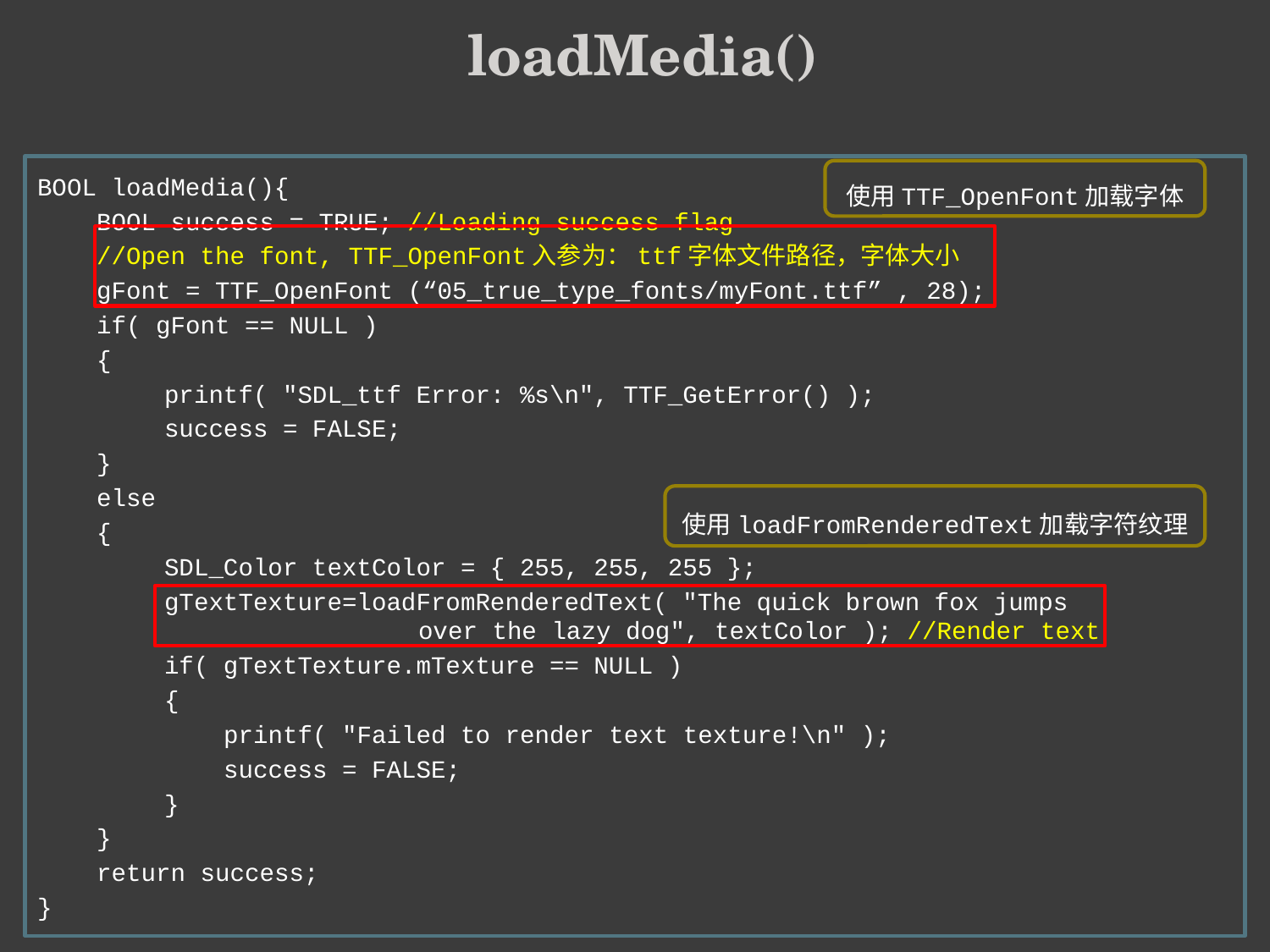

loadMedia()
BOOL loadMedia(){
    BOOL success = TRUE; //Loading success flag
    //Open the font, TTF_OpenFont入参为：ttf字体文件路径，字体大小
    gFont = TTF_OpenFont (“05_true_type_fonts/myFont.ttf” , 28);
    if( gFont == NULL )
    {
	printf( "SDL_ttf Error: %s\n", TTF_GetError() );
	success = FALSE;
    }
    else
    {
	SDL_Color textColor = { 255, 255, 255 };
 	gTextTexture=loadFromRenderedText( "The quick brown fox jumps 				over the lazy dog", textColor ); //Render text
	if( gTextTexture.mTexture == NULL )
	{
	    printf( "Failed to render text texture!\n" );
	    success = FALSE;
	}
    }
    return success;
}
使用TTF_OpenFont加载字体

使用loadFromRenderedText加载字符纹理